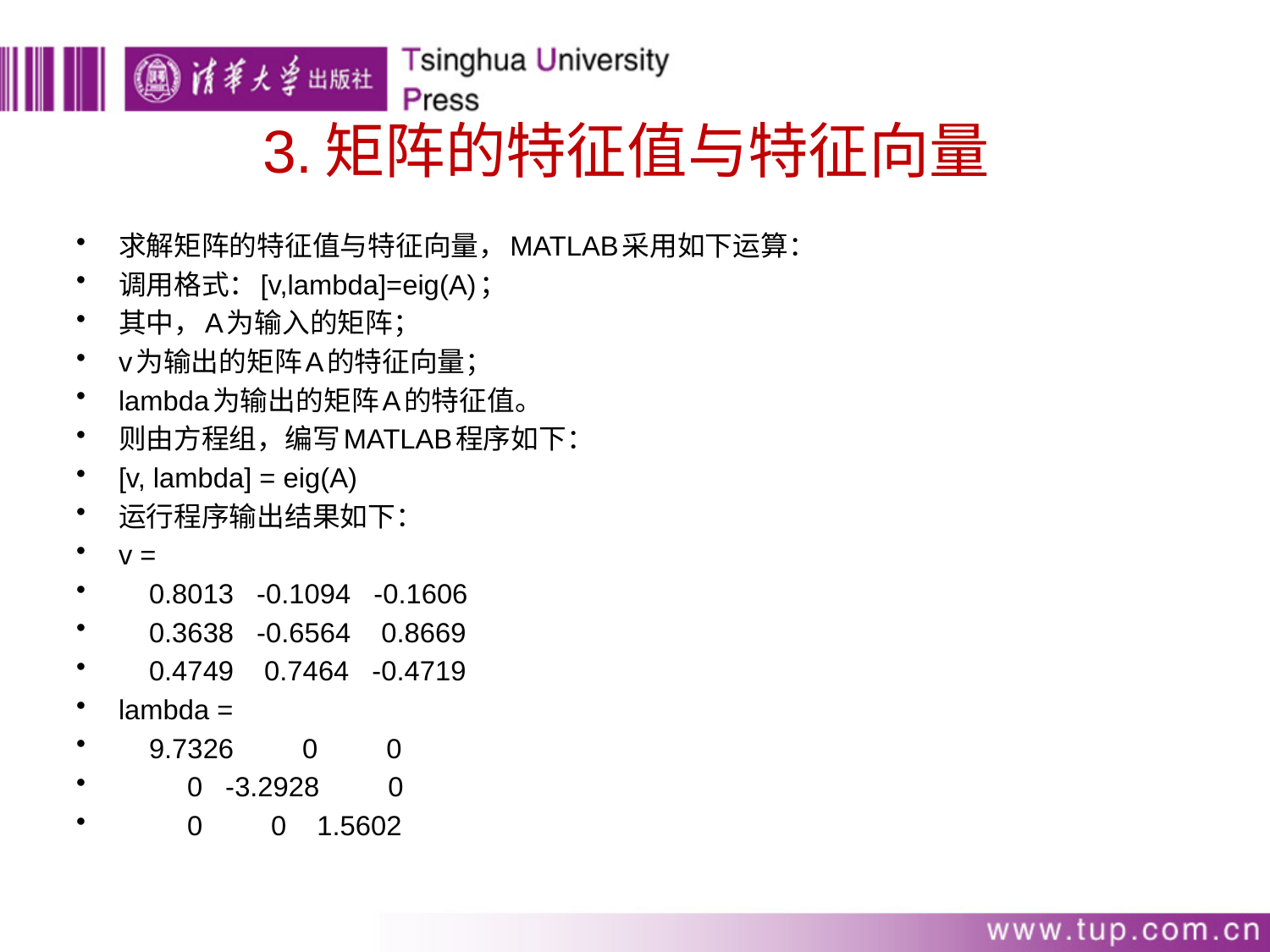

# 3.矩阵的特征值与特征向量
求解矩阵的特征值与特征向量，MATLAB采用如下运算：
调用格式：[v,lambda]=eig(A)；
其中，A为输入的矩阵；
v为输出的矩阵A的特征向量；
lambda为输出的矩阵A的特征值。
则由方程组，编写MATLAB程序如下：
[v, lambda] = eig(A)
运行程序输出结果如下：
v =
    0.8013   -0.1094   -0.1606
    0.3638   -0.6564    0.8669
    0.4749    0.7464   -0.4719
lambda =
    9.7326         0         0
         0   -3.2928         0
         0         0    1.5602